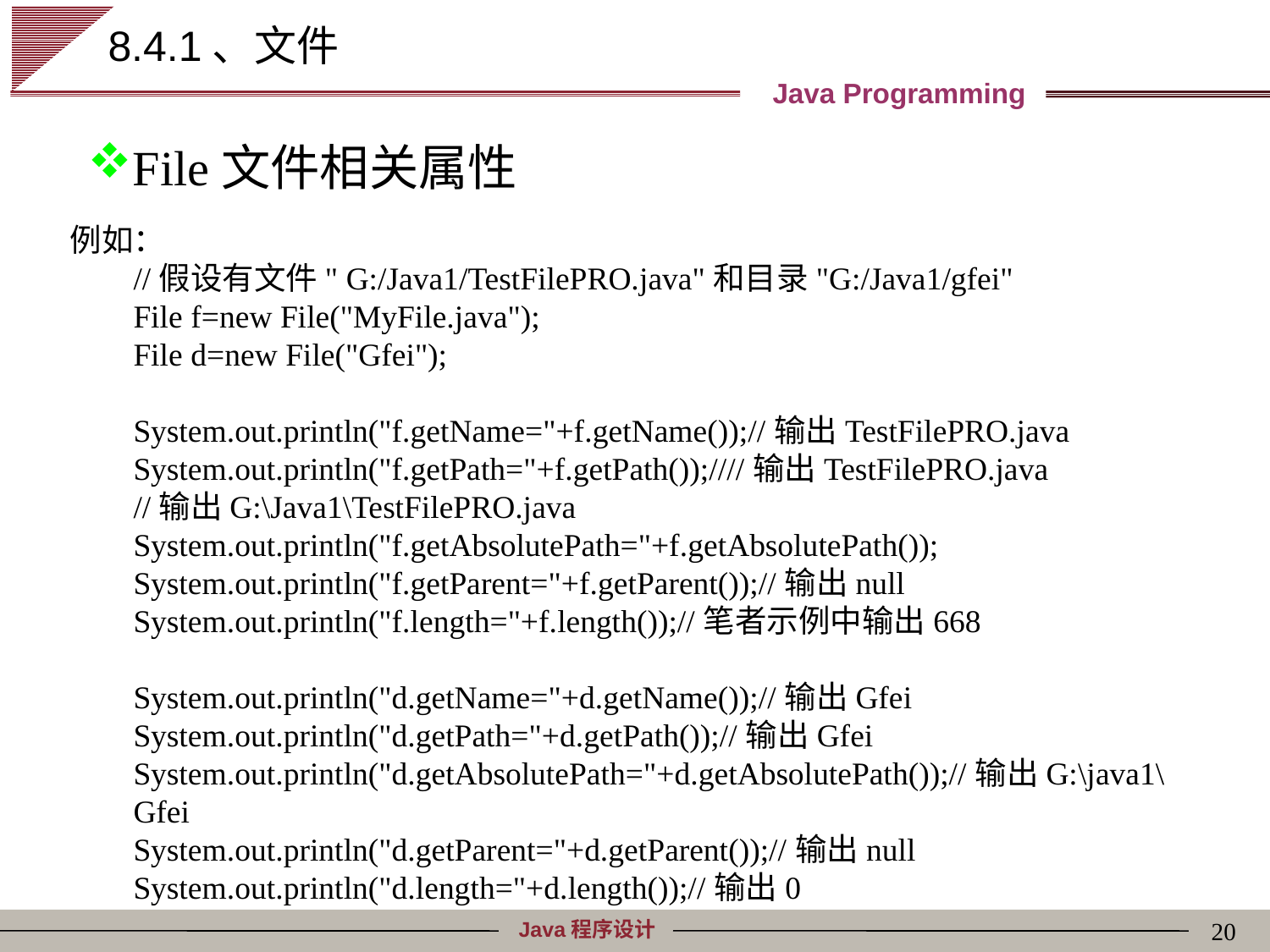

# 8.4.1、文件
File文件相关属性
例如：
//假设有文件" G:/Java1/TestFilePRO.java"和目录"G:/Java1/gfei"
File f=new File("MyFile.java");
File d=new File("Gfei");

System.out.println("f.getName="+f.getName());//输出TestFilePRO.java
System.out.println("f.getPath="+f.getPath());////输出TestFilePRO.java
//输出G:\Java1\TestFilePRO.java
System.out.println("f.getAbsolutePath="+f.getAbsolutePath());
System.out.println("f.getParent="+f.getParent());//输出null
System.out.println("f.length="+f.length());//笔者示例中输出668

System.out.println("d.getName="+d.getName());//输出Gfei
System.out.println("d.getPath="+d.getPath());//输出Gfei
System.out.println("d.getAbsolutePath="+d.getAbsolutePath());//输出G:\java1\Gfei
System.out.println("d.getParent="+d.getParent());//输出null
System.out.println("d.length="+d.length());//输出0